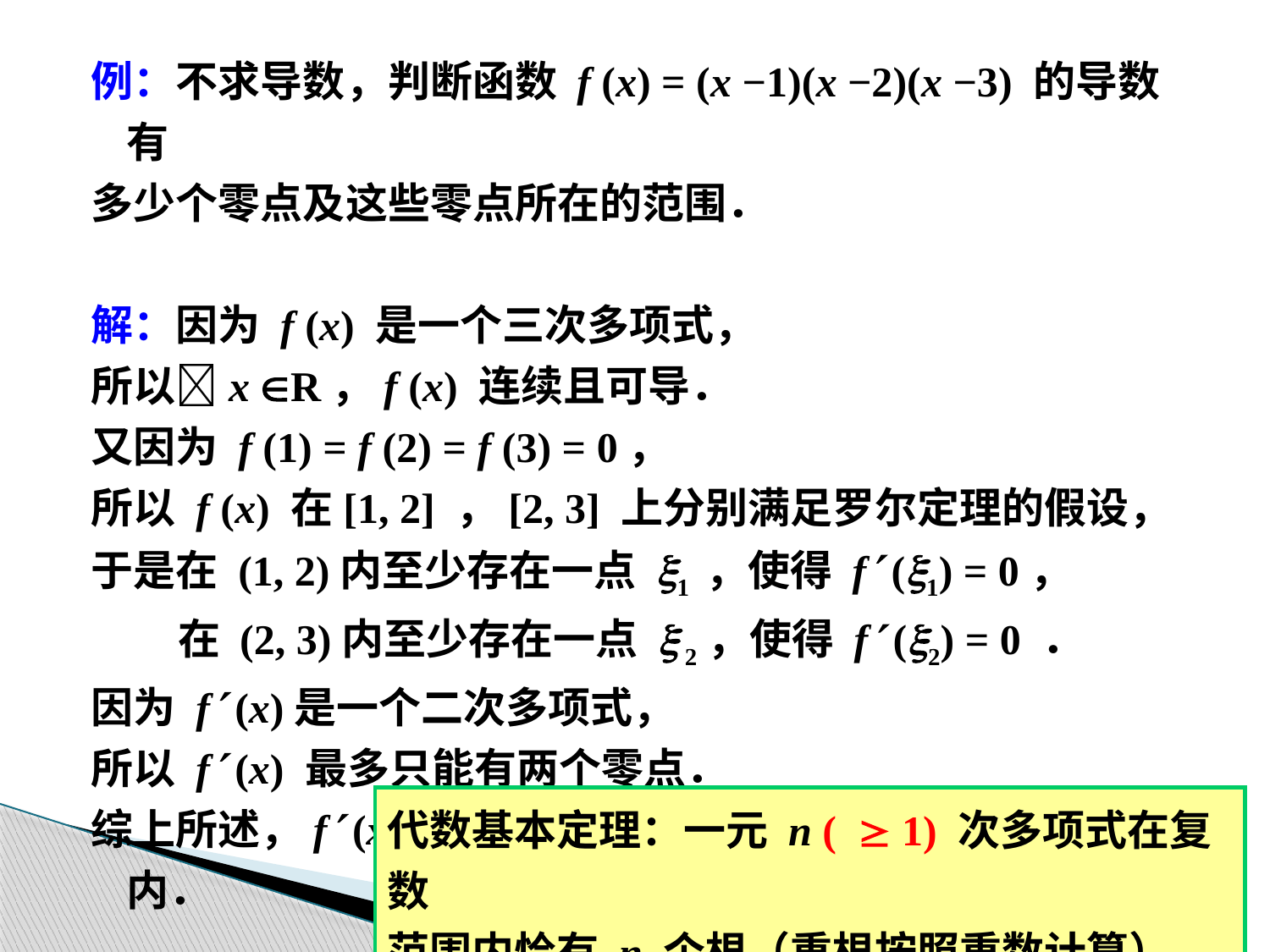

例：不求导数，判断函数 f (x) = (x −1)(x −2)(x −3) 的导数有
多少个零点及这些零点所在的范围．

解：因为 f (x) 是一个三次多项式，
所以∀x ∈R，f (x) 连续且可导．
又因为 f (1) = f (2) = f (3) = 0，
所以 f (x) 在[1, 2] ，[2, 3] 上分别满足罗尔定理的假设，
于是在 (1, 2)内至少存在一点 ξ1 ，使得 f′ (ξ1) = 0，
        在 (2, 3)内至少存在一点 ξ 2，使得 f′ (ξ2) = 0 ．
因为 f′ (x)是一个二次多项式，
所以 f′ (x) 最多只能有两个零点．
综上所述，f′ (x) 恰有两个零点，分别在 (1, 2)和 (2, 3)内．
代数基本定理：一元 n ( ≥ 1) 次多项式在复数
范围内恰有 n 个根（重根按照重数计算）．